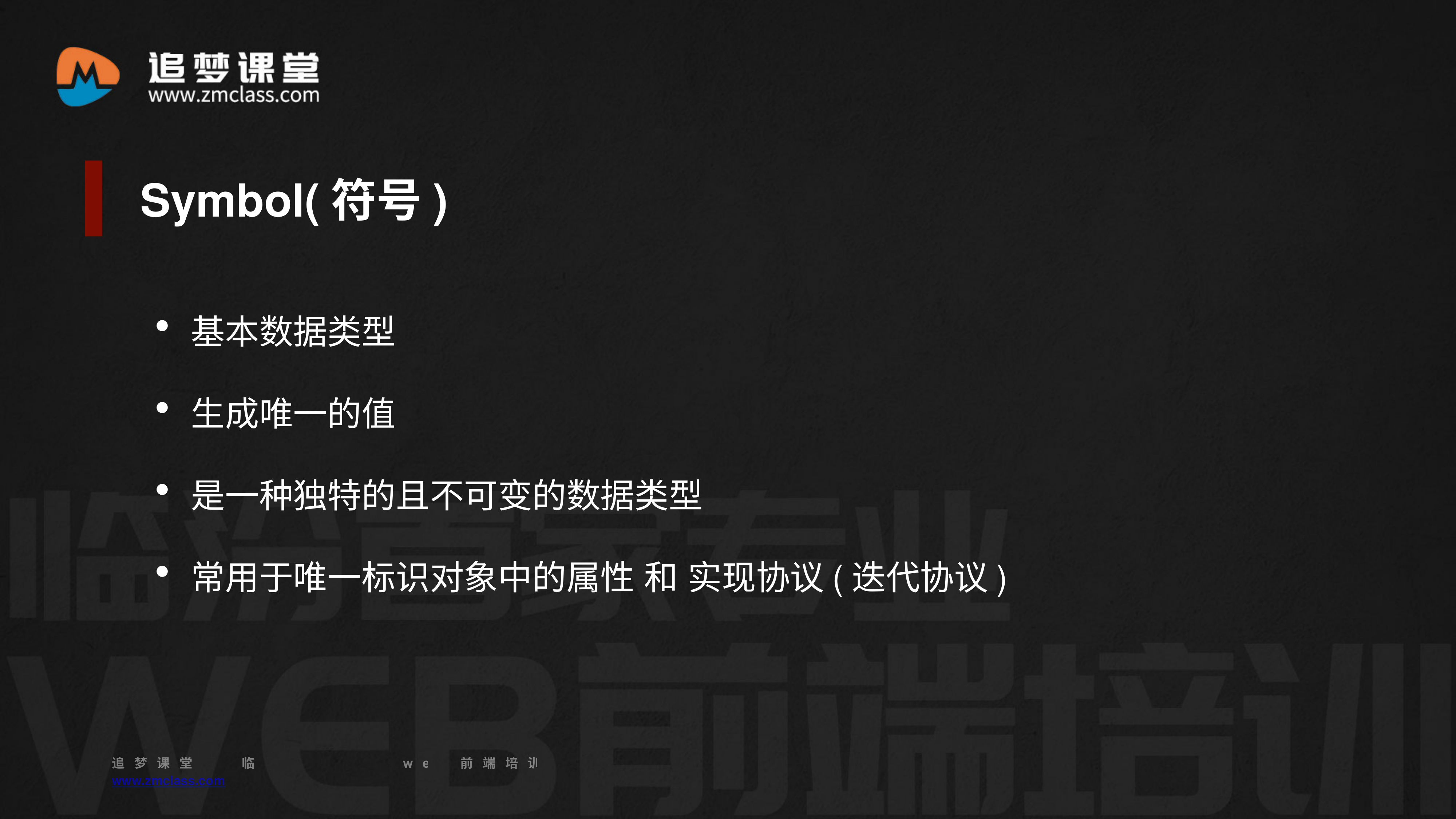

Symbol(符号)

基本数据类型

生成唯一的值

是一种独特的且不可变的数据类型

常用于唯一标识对象中的属性 和 实现协议(迭代协议)
追梦课堂   临汾首家专业的web前端培训机构                                                          www.zmclass.com
4